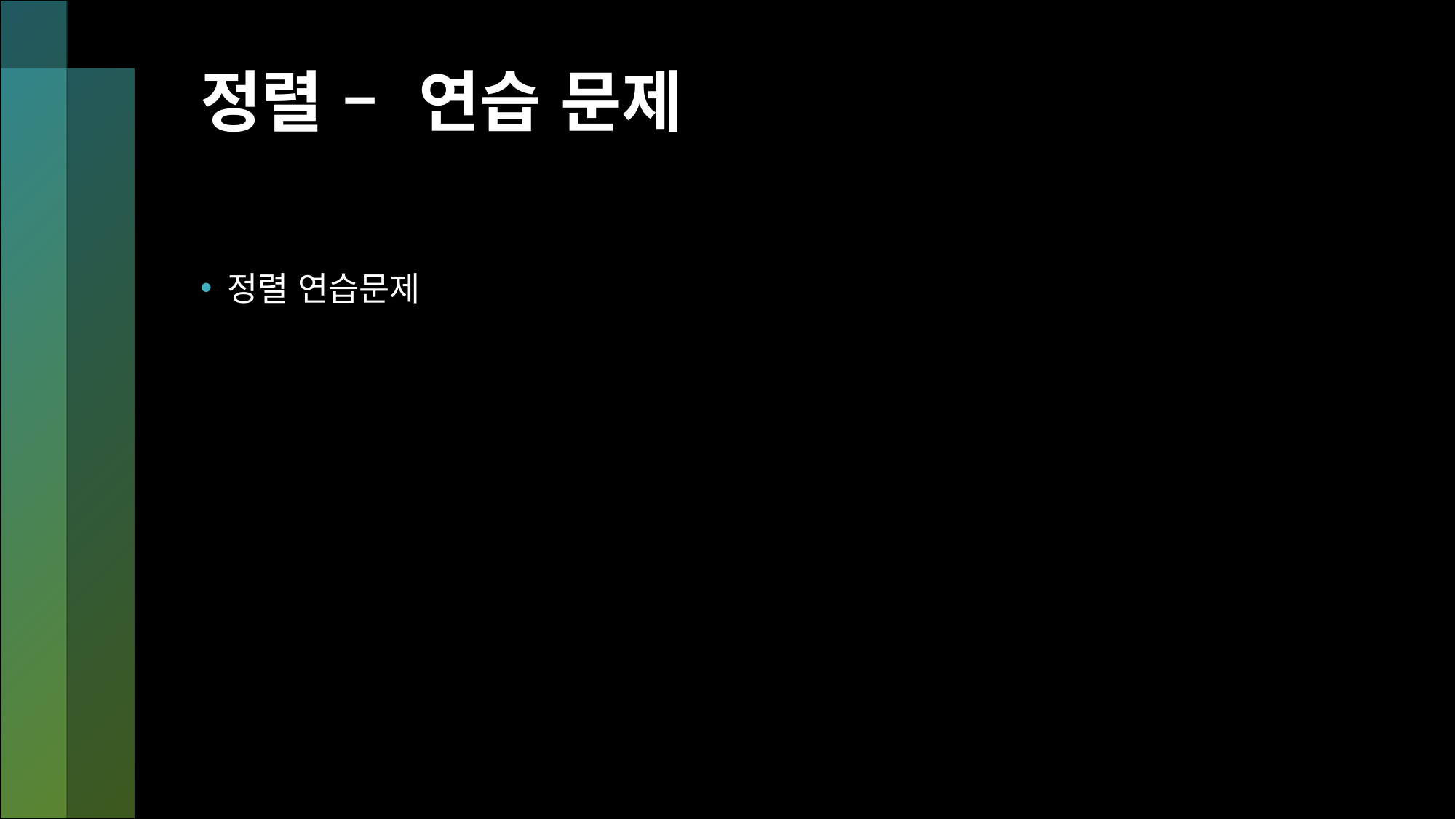

# 정렬 – 	연습 문제
정렬 연습문제